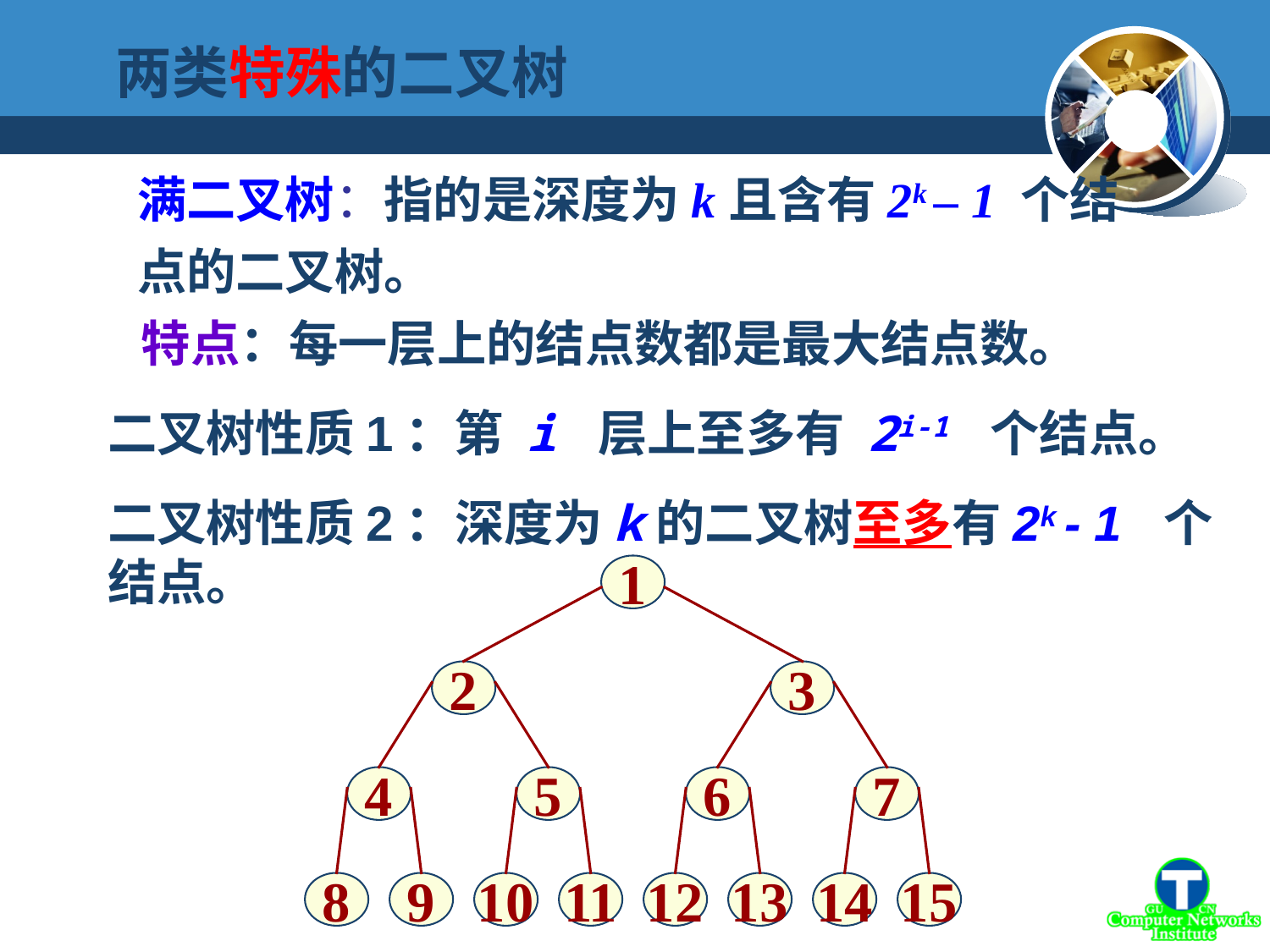

两类特殊的二叉树
满二叉树：指的是深度为k且含有2k – 1 个结点的二叉树。
特点：每一层上的结点数都是最大结点数。
二叉树性质1：第 i 层上至多有 2i-1 个结点。
二叉树性质2：深度为k的二叉树至多有2k - 1 个结点。
1

2
3

4
5
6
7

8
9
10
11
12
13
14
15
25